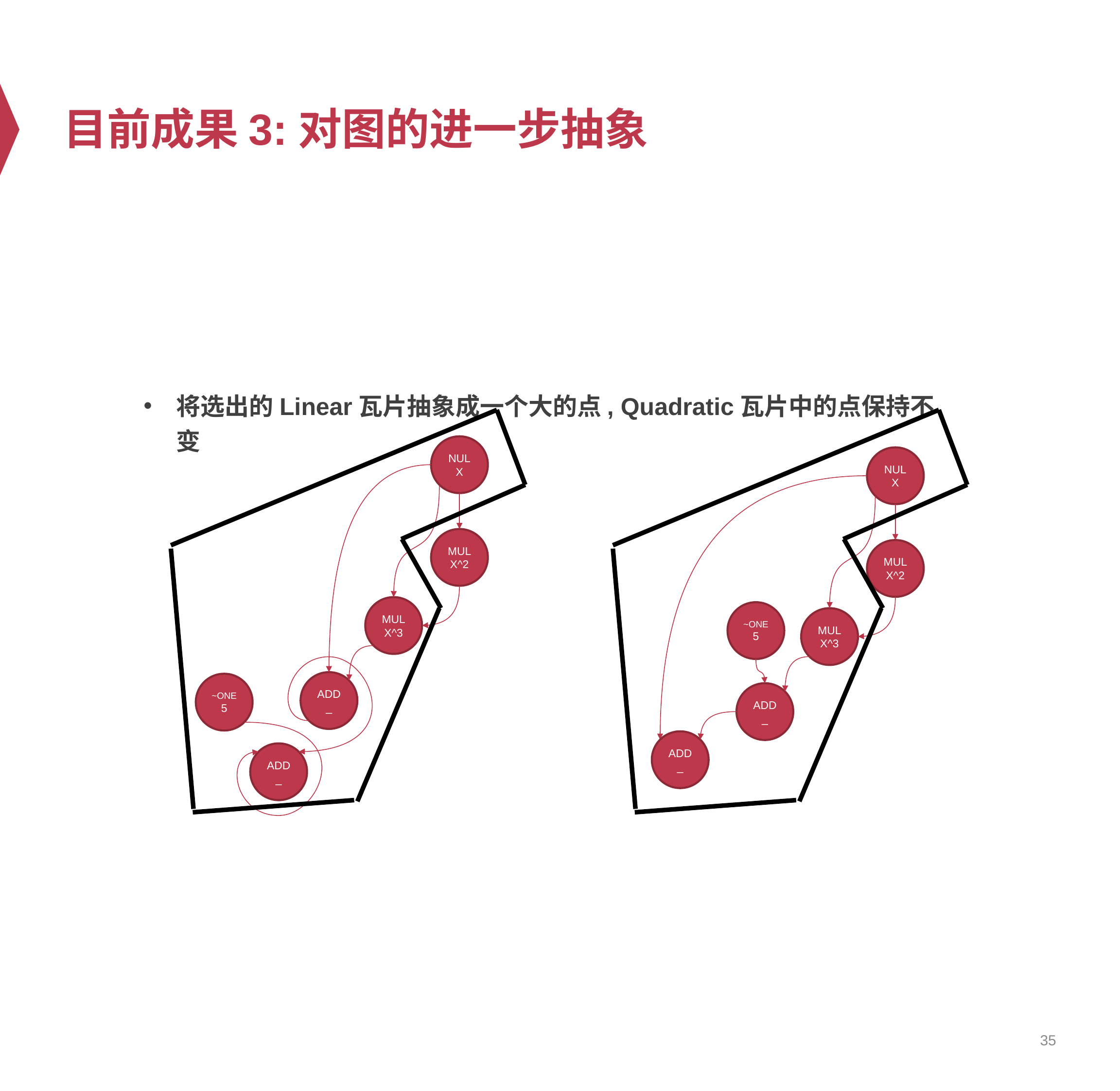

# 目前成果3:对图的进一步抽象
将选出的Linear瓦片抽象成一个大的点, Quadratic瓦片中的点保持不变
NUL
X
NUL
X
MUL
X^2
MUL
X^2
MUL
X^3
~ONE
5
MUL
X^3
ADD
_
~ONE
5
ADD
_
ADD
_
ADD
_
35